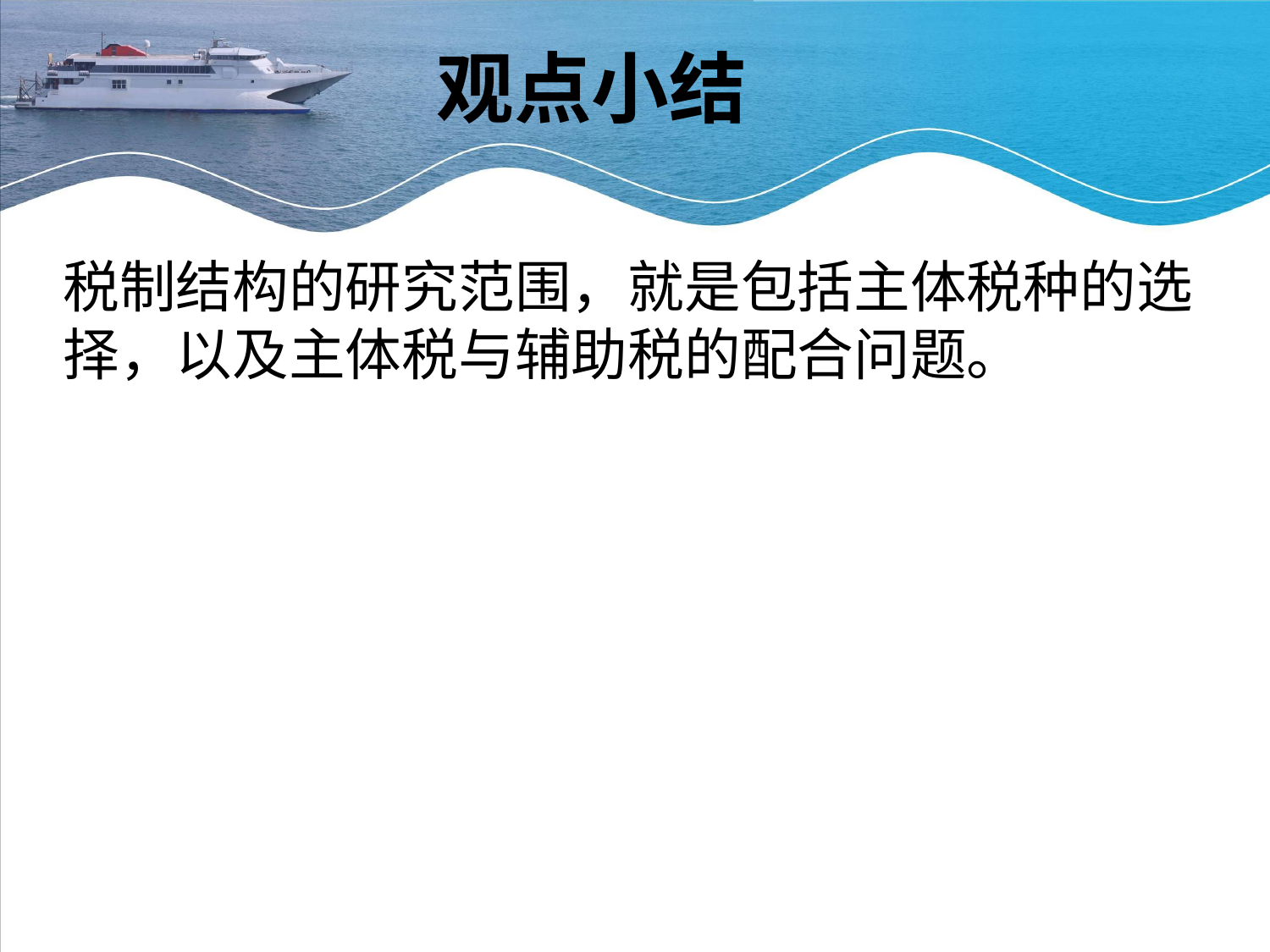

# 观点小结
税制结构的研究范围，就是包括主体税种的选择，以及主体税与辅助税的配合问题。